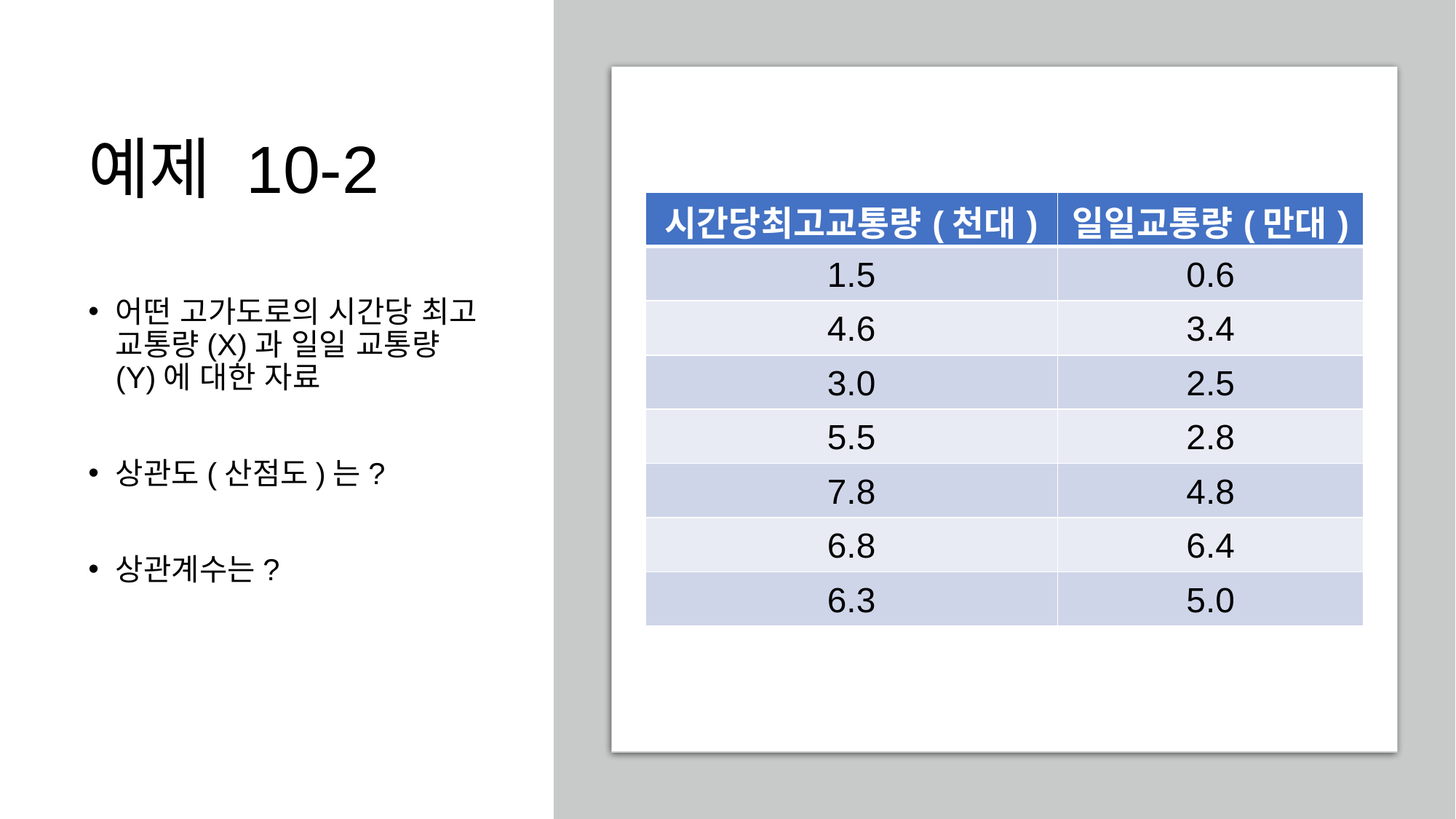

# 예제 10-2
| 시간당최고교통량(천대) | 일일교통량(만대) |
| --- | --- |
| 1.5 | 0.6 |
| 4.6 | 3.4 |
| 3.0 | 2.5 |
| 5.5 | 2.8 |
| 7.8 | 4.8 |
| 6.8 | 6.4 |
| 6.3 | 5.0 |
어떤 고가도로의 시간당 최고 교통량(X)과 일일 교통량(Y)에 대한 자료

상관도(산점도)는?

상관계수는?